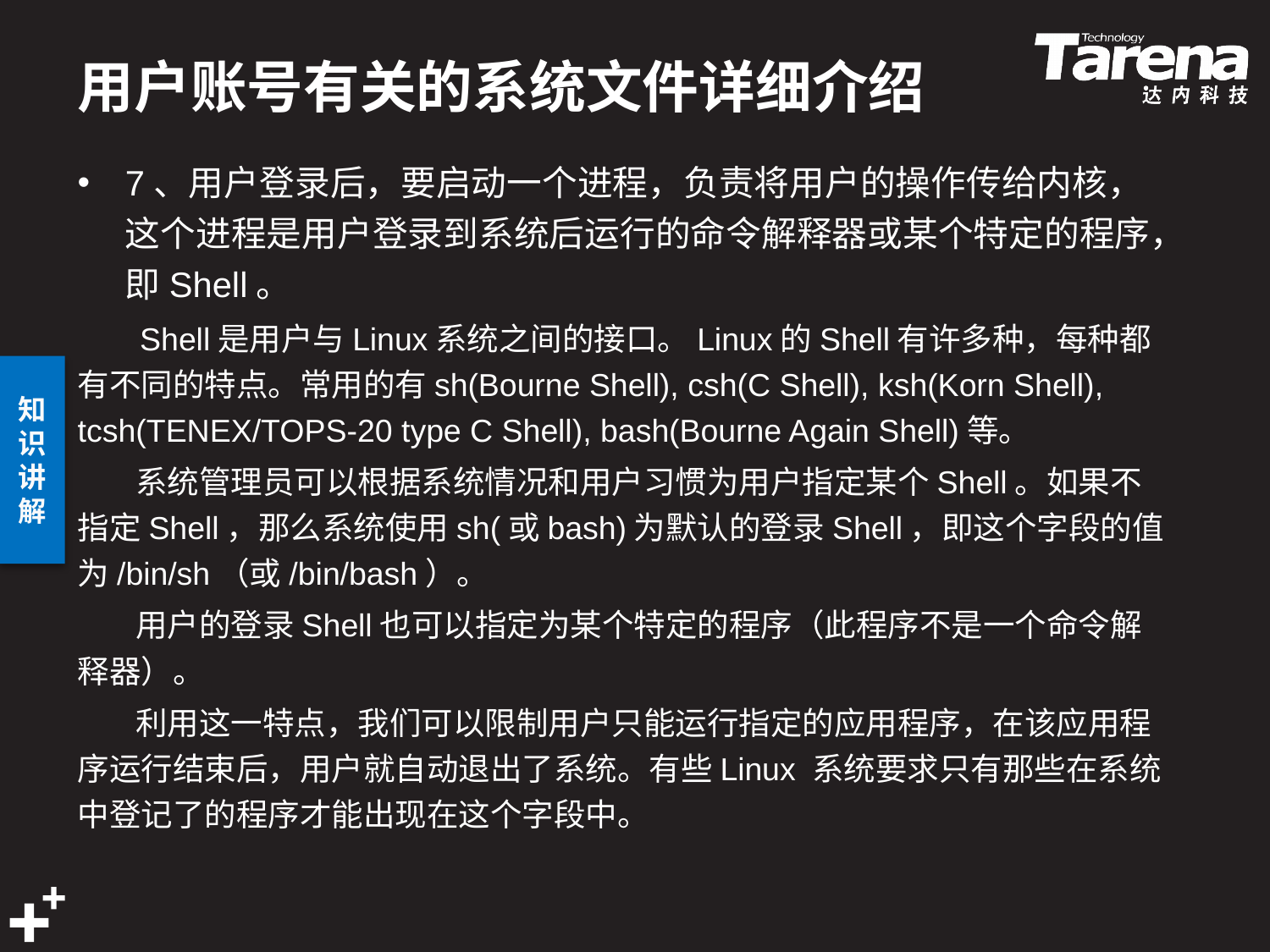

# 用户账号有关的系统文件详细介绍
7、用户登录后，要启动一个进程，负责将用户的操作传给内核，这个进程是用户登录到系统后运行的命令解释器或某个特定的程序，即Shell。
       Shell是用户与Linux系统之间的接口。Linux的Shell有许多种，每种都有不同的特点。常用的有sh(Bourne Shell), csh(C Shell), ksh(Korn Shell), tcsh(TENEX/TOPS-20 type C Shell), bash(Bourne Again Shell)等。
       系统管理员可以根据系统情况和用户习惯为用户指定某个Shell。如果不指定Shell，那么系统使用sh(或bash)为默认的登录Shell，即这个字段的值为/bin/sh（或/bin/bash）。
       用户的登录Shell也可以指定为某个特定的程序（此程序不是一个命令解释器）。
       利用这一特点，我们可以限制用户只能运行指定的应用程序，在该应用程序运行结束后，用户就自动退出了系统。有些Linux 系统要求只有那些在系统中登记了的程序才能出现在这个字段中。